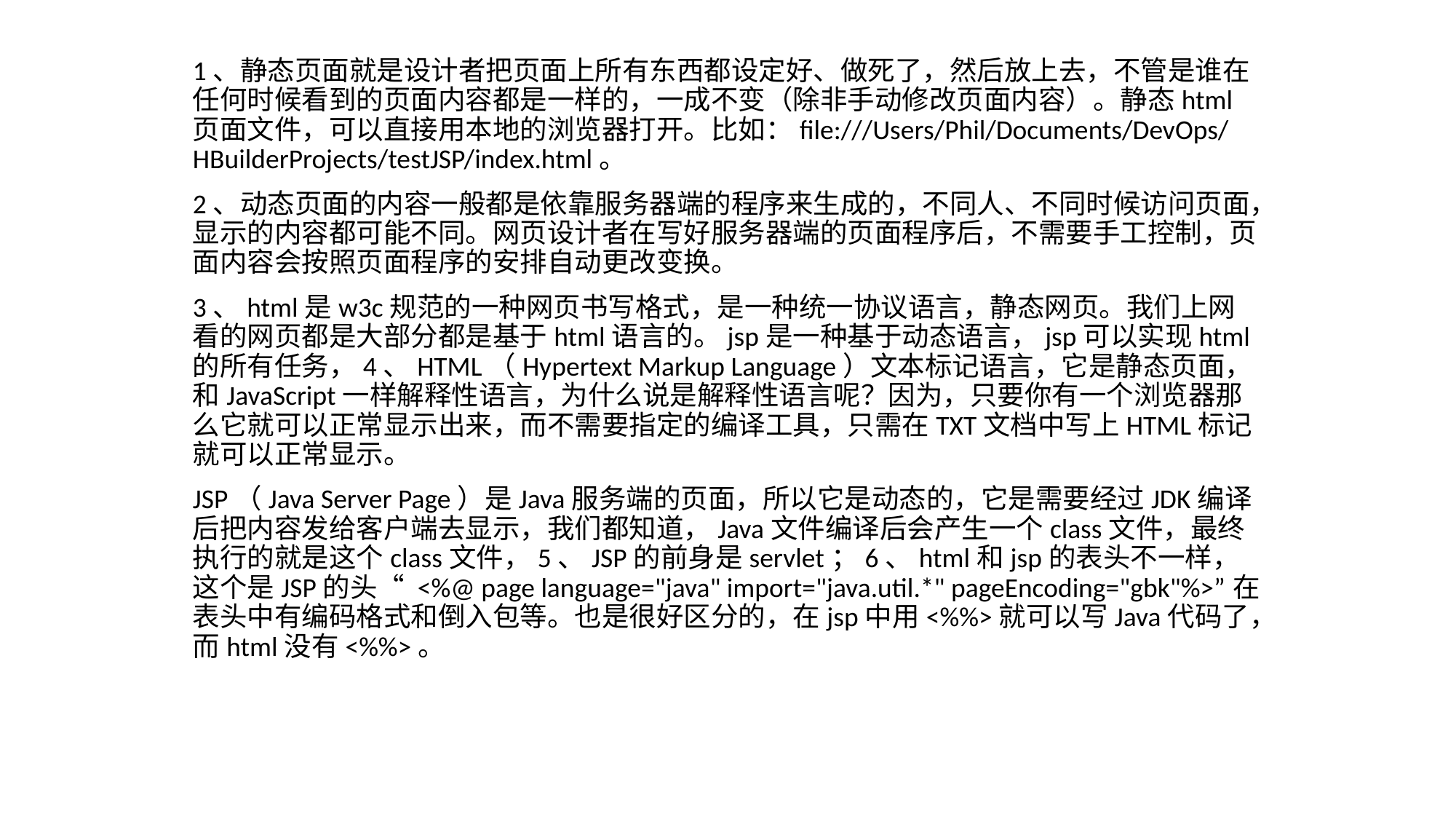

1、静态页面就是设计者把页面上所有东西都设定好、做死了，然后放上去，不管是谁在任何时候看到的页面内容都是一样的，一成不变（除非手动修改页面内容）。静态html页面文件，可以直接用本地的浏览器打开。比如：file:///Users/Phil/Documents/DevOps/HBuilderProjects/testJSP/index.html。
2、动态页面的内容一般都是依靠服务器端的程序来生成的，不同人、不同时候访问页面，显示的内容都可能不同。网页设计者在写好服务器端的页面程序后，不需要手工控制，页面内容会按照页面程序的安排自动更改变换。
3、html是w3c规范的一种网页书写格式，是一种统一协议语言，静态网页。我们上网看的网页都是大部分都是基于html语言的。jsp是一种基于动态语言，jsp可以实现html的所有任务，4、HTML（Hypertext Markup Language）文本标记语言，它是静态页面，和JavaScript一样解释性语言，为什么说是解释性语言呢？因为，只要你有一个浏览器那么它就可以正常显示出来，而不需要指定的编译工具，只需在TXT文档中写上HTML标记就可以正常显示。
JSP（Java Server Page）是Java服务端的页面，所以它是动态的，它是需要经过JDK编译后把内容发给客户端去显示，我们都知道，Java文件编译后会产生一个class文件，最终执行的就是这个class文件，5、JSP的前身是servlet；6、html和jsp的表头不一样，这个是JSP的头“ <%@ page language="java" import="java.util.*" pageEncoding="gbk"%>”在表头中有编码格式和倒入包等。也是很好区分的，在jsp中用<%%>就可以写Java代码了，而html没有<%%>。